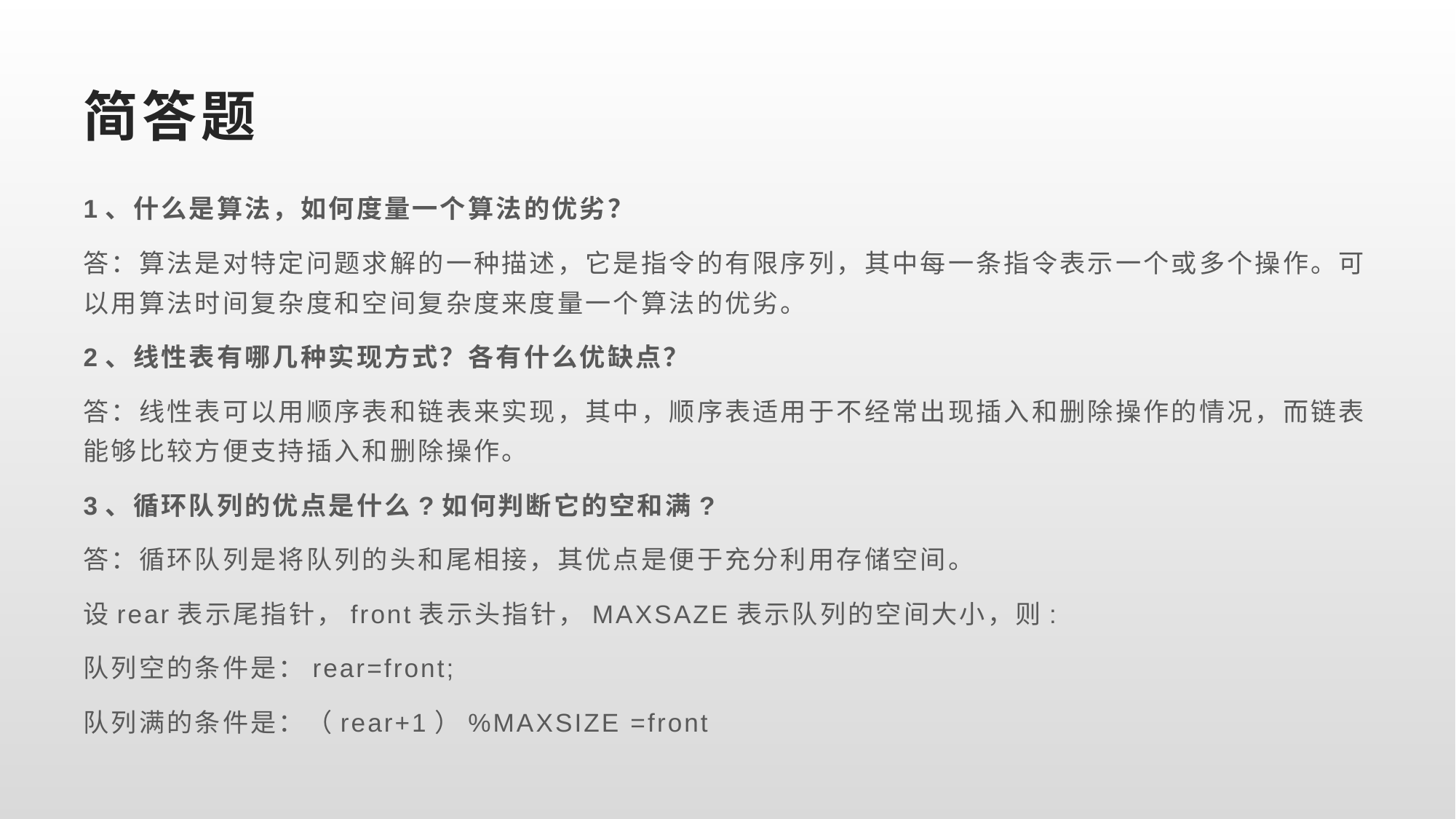

# 简答题
1、什么是算法，如何度量一个算法的优劣？
答：算法是对特定问题求解的一种描述，它是指令的有限序列，其中每一条指令表示一个或多个操作。可以用算法时间复杂度和空间复杂度来度量一个算法的优劣。
2、线性表有哪几种实现方式？各有什么优缺点？
答：线性表可以用顺序表和链表来实现，其中，顺序表适用于不经常出现插入和删除操作的情况，而链表能够比较方便支持插入和删除操作。
3、循环队列的优点是什么?如何判断它的空和满?
答：循环队列是将队列的头和尾相接，其优点是便于充分利用存储空间。
设rear表示尾指针，front表示头指针，MAXSAZE表示队列的空间大小，则:
队列空的条件是：rear=front;
队列满的条件是：（rear+1）%MAXSIZE =front